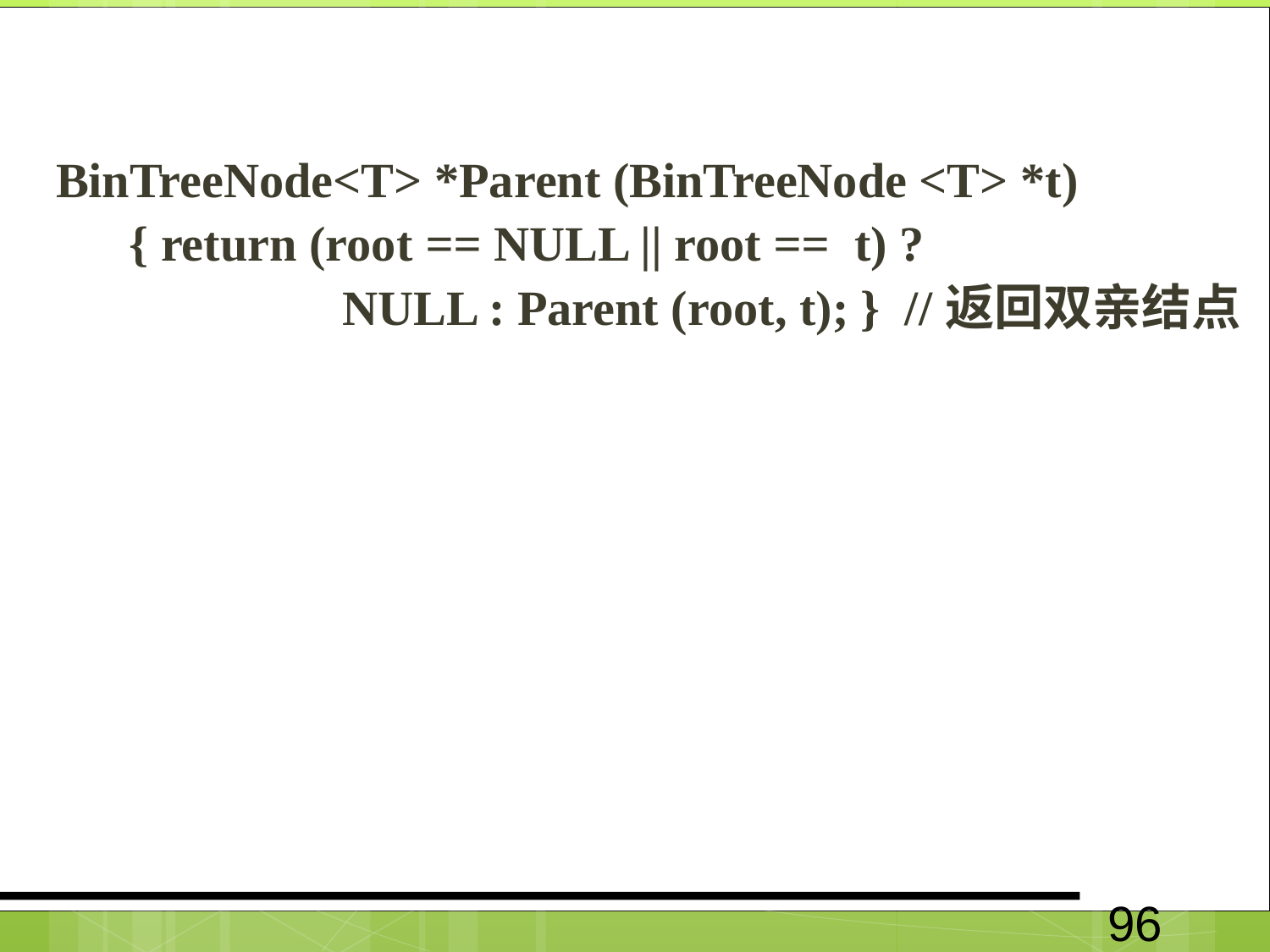

#
 BinTreeNode<T> *Parent (BinTreeNode <T> *t)
       { return (root == NULL || root ==  t) ?
             NULL : Parent (root, t); }  //返回双亲结点
96